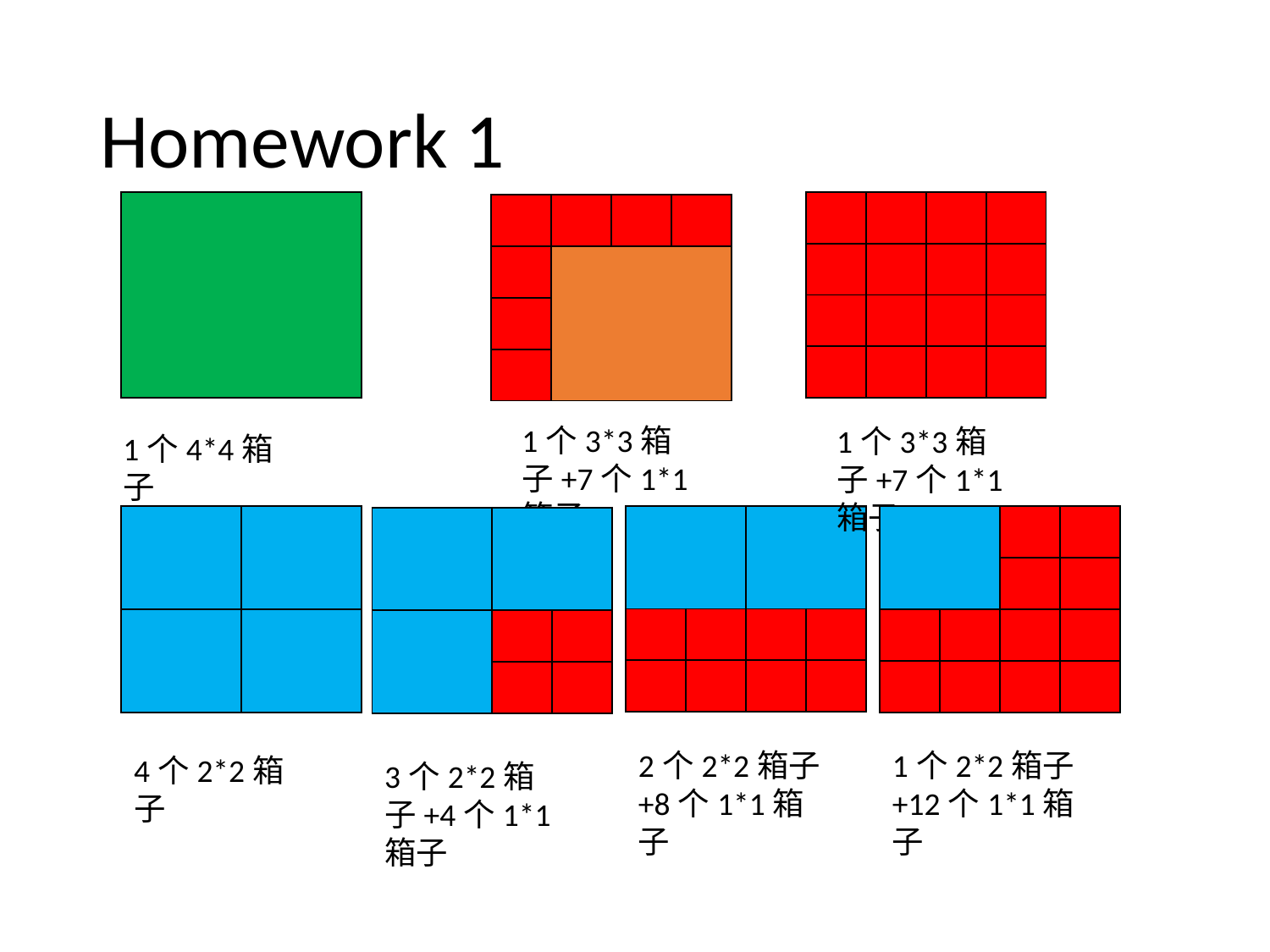

# Homework 1
|  |  |  |  |
| --- | --- | --- | --- |
|  |  |  |  |
|  |  |  |  |
|  |  |  |  |
|  |  |  |  |
| --- | --- | --- | --- |
|  |  |  |  |
|  |  |  |  |
|  |  |  |  |
|  |  |  |  |
| --- | --- | --- | --- |
|  |  |  |  |
|  |  |  |  |
|  |  |  |  |

1个3*3箱子+7个1*1箱子
1个3*3箱子+7个1*1箱子
1个4*4箱子
|  |  |  |  |
| --- | --- | --- | --- |
|  |  |  |  |
|  |  |  |  |
|  |  |  |  |
|  |  |  |  |
| --- | --- | --- | --- |
|  |  |  |  |
|  |  |  |  |
|  |  |  |  |
|  |  |  |  |
| --- | --- | --- | --- |
|  |  |  |  |
|  |  |  |  |
|  |  |  |  |
|  |  |  |  |
| --- | --- | --- | --- |
|  |  |  |  |
|  |  |  |  |
|  |  |  |  |
2个2*2箱子+8个1*1箱子
1个2*2箱子+12个1*1箱子
4个2*2箱子
3个2*2箱子+4个1*1箱子